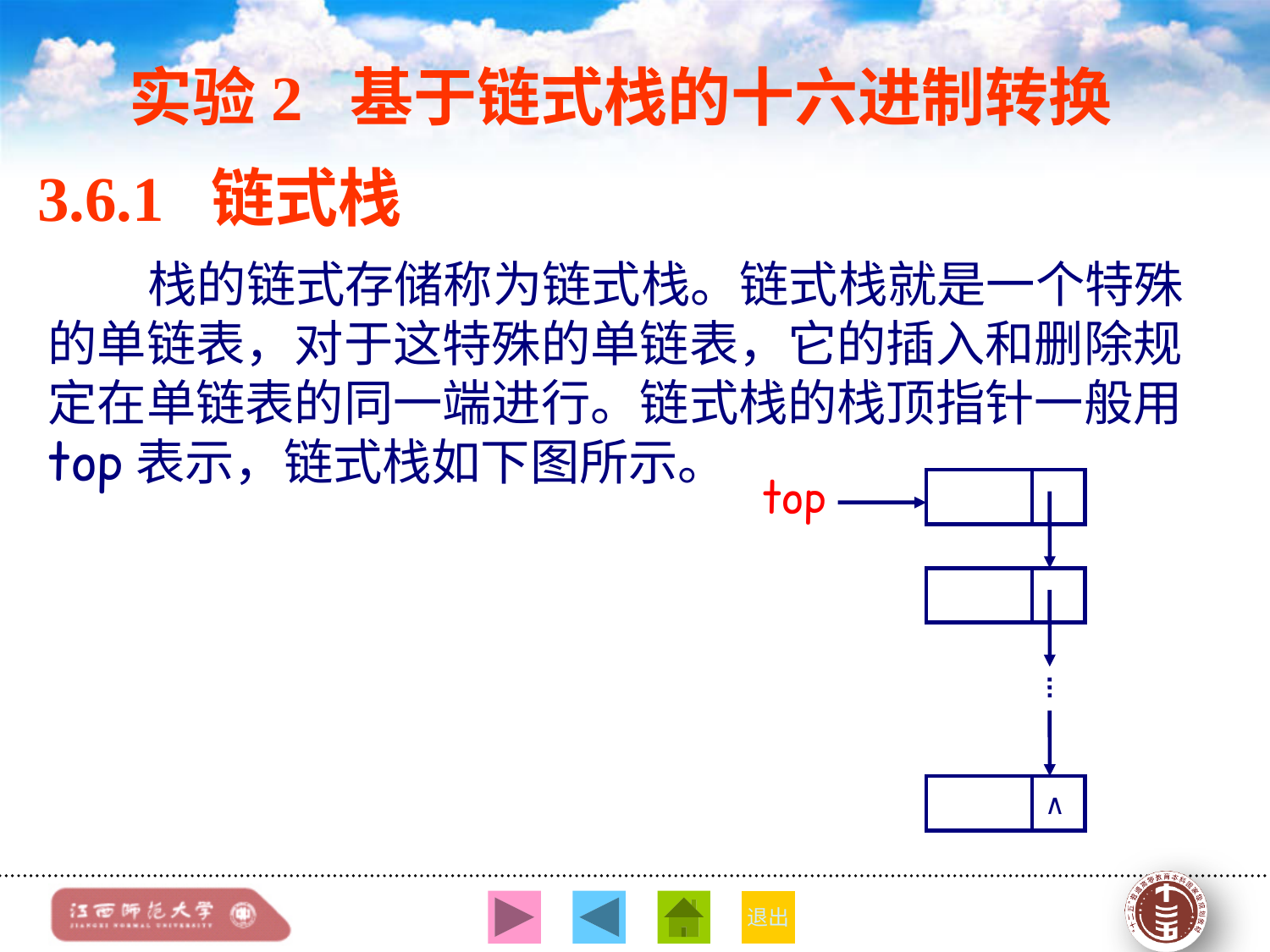

实验2  基于链式栈的十六进制转换
3.6.1  链式栈
        栈的链式存储称为链式栈。链式栈就是一个特殊的单链表，对于这特殊的单链表，它的插入和删除规定在单链表的同一端进行。链式栈的栈顶指针一般用top表示，链式栈如下图所示。
top

∧